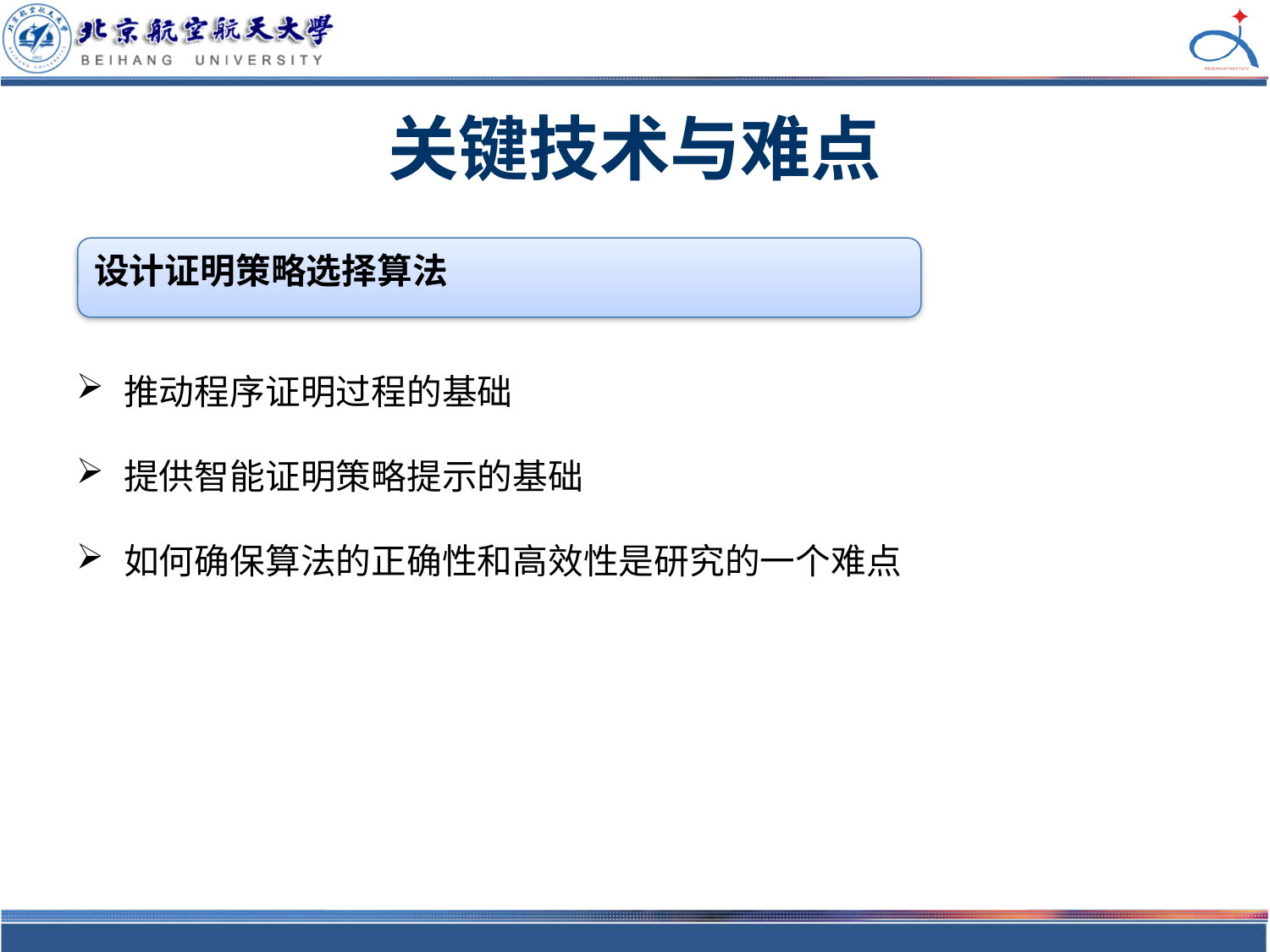

# 关键技术与难点

推动程序证明过程的基础
提供智能证明策略提示的基础
如何确保算法的正确性和高效性是研究的一个难点

设计证明策略选择算法